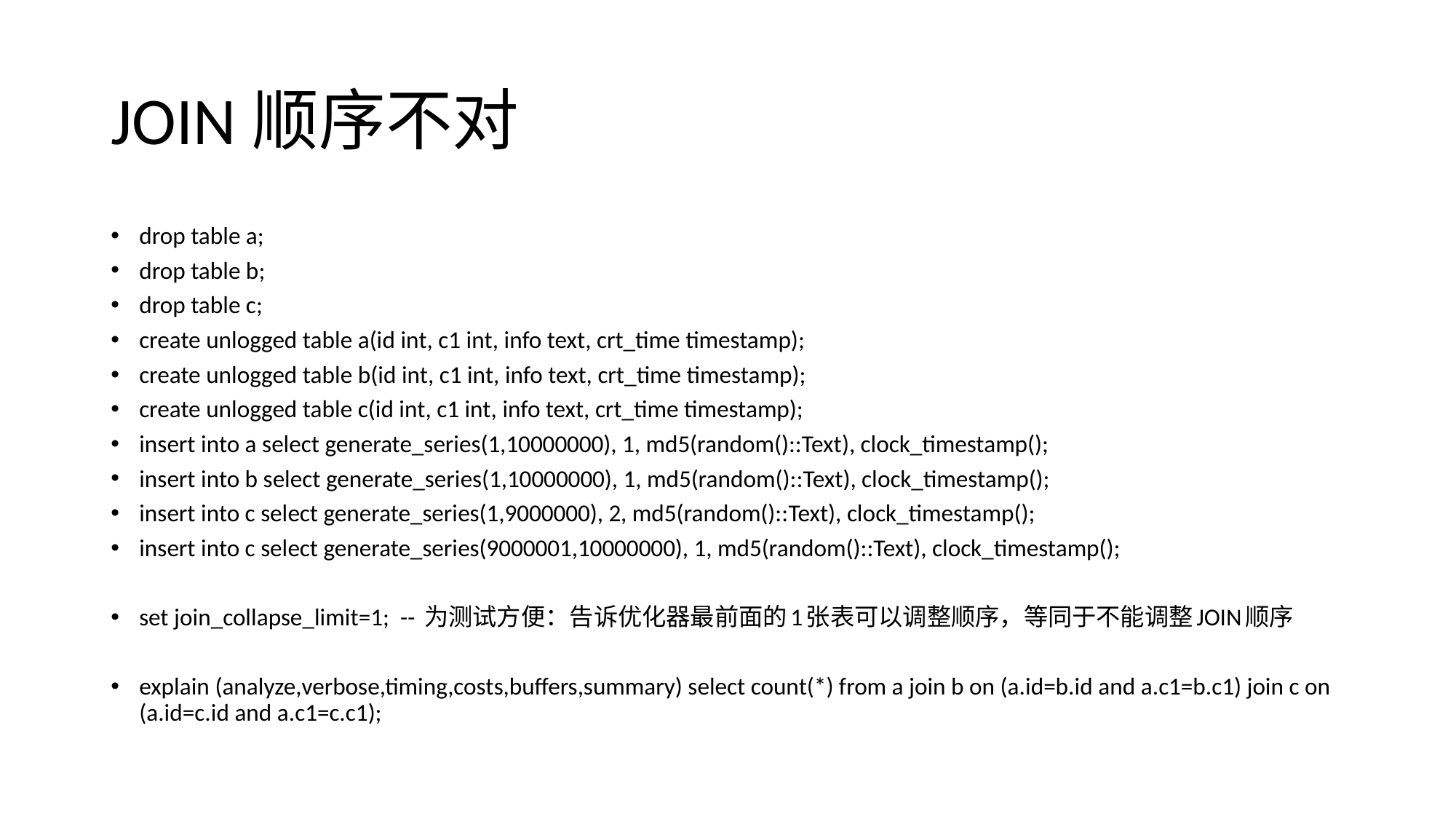

# JOIN顺序不对
drop table a;
drop table b;
drop table c;
create unlogged table a(id int, c1 int, info text, crt_time timestamp);
create unlogged table b(id int, c1 int, info text, crt_time timestamp);
create unlogged table c(id int, c1 int, info text, crt_time timestamp);
insert into a select generate_series(1,10000000), 1, md5(random()::Text), clock_timestamp();
insert into b select generate_series(1,10000000), 1, md5(random()::Text), clock_timestamp();
insert into c select generate_series(1,9000000), 2, md5(random()::Text), clock_timestamp();
insert into c select generate_series(9000001,10000000), 1, md5(random()::Text), clock_timestamp();

set join_collapse_limit=1;  -- 为测试方便：告诉优化器最前面的1张表可以调整顺序，等同于不能调整JOIN顺序

explain (analyze,verbose,timing,costs,buffers,summary) select count(*) from a join b on (a.id=b.id and a.c1=b.c1) join c on (a.id=c.id and a.c1=c.c1);